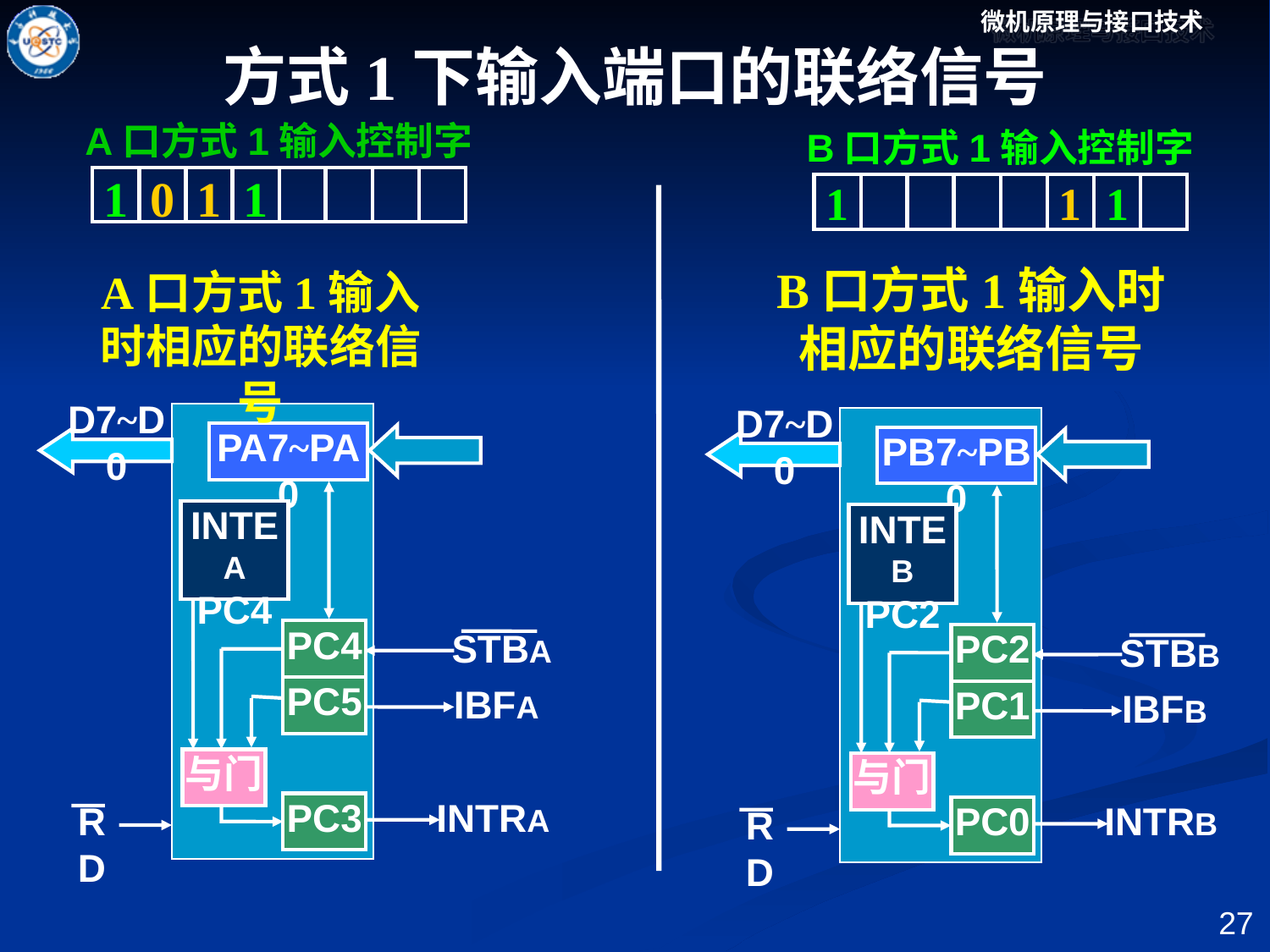

方式1下输入端口的联络信号
A口方式1输入控制字
1
0
1
1

B口方式1输入控制字
1

1
1

B口方式1输入时相应的联络信号
A口方式1输入时相应的联络信号
D7~D0

PA7~PA0

INTEA
PC4

PC4
STBA

PC5
IBFA

与门
PC3
INTRA
RD

D7~D0

PB7~PB0

INTEB
PC2

PC2
STBB

PC1
IBFB

与门
PC0
INTRB
RD